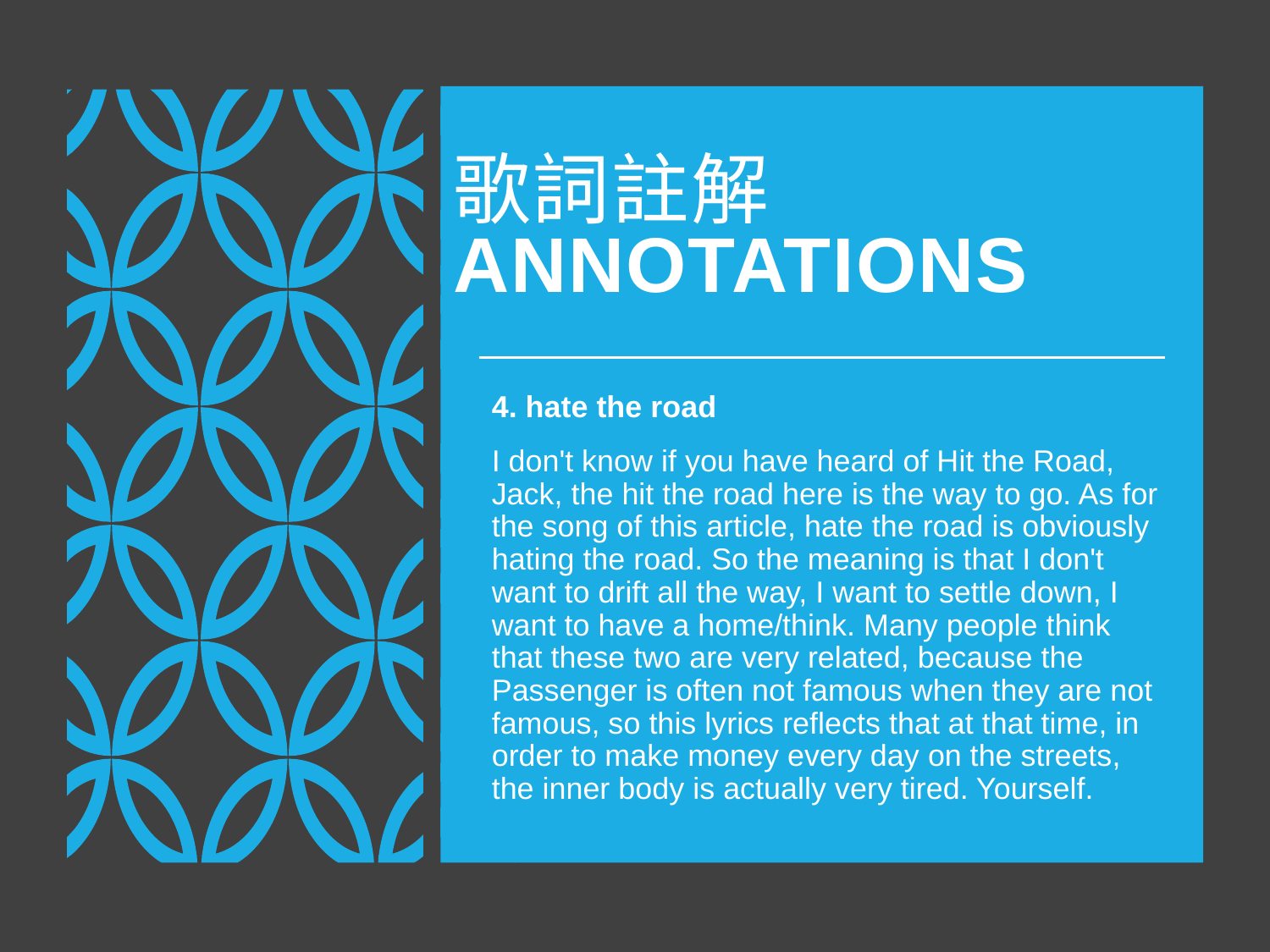

# 歌詞註解ANNOTATIONS

4. hate the road
I don't know if you have heard of Hit the Road, Jack, the hit the road here is the way to go. As for the song of this article, hate the road is obviously hating the road. So the meaning is that I don't want to drift all the way, I want to settle down, I want to have a home/think. Many people think that these two are very related, because the Passenger is often not famous when they are not famous, so this lyrics reflects that at that time, in order to make money every day on the streets, the inner body is actually very tired. Yourself.